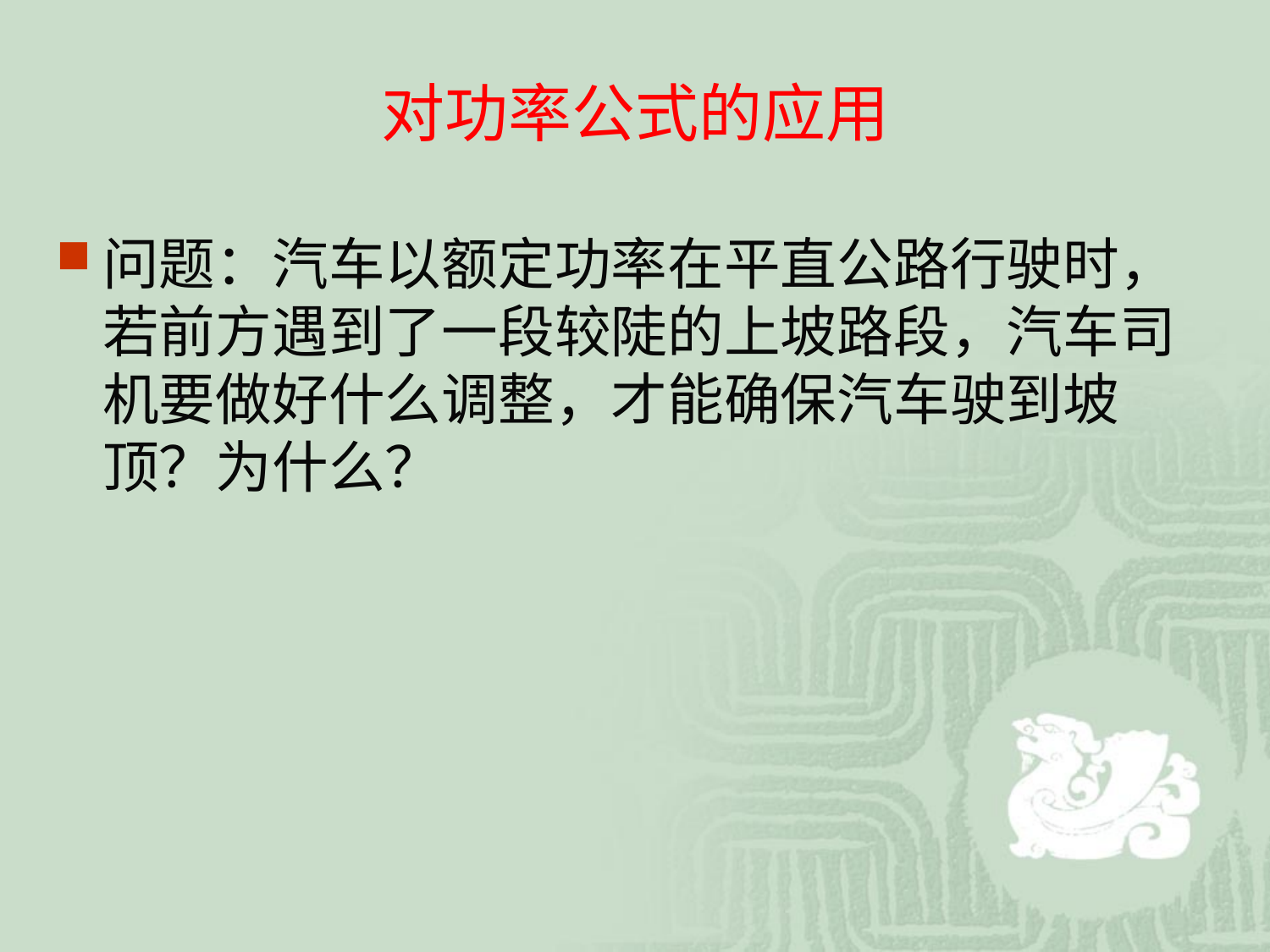

# 对功率公式的应用
问题：汽车以额定功率在平直公路行驶时，若前方遇到了一段较陡的上坡路段，汽车司机要做好什么调整，才能确保汽车驶到坡顶？为什么？